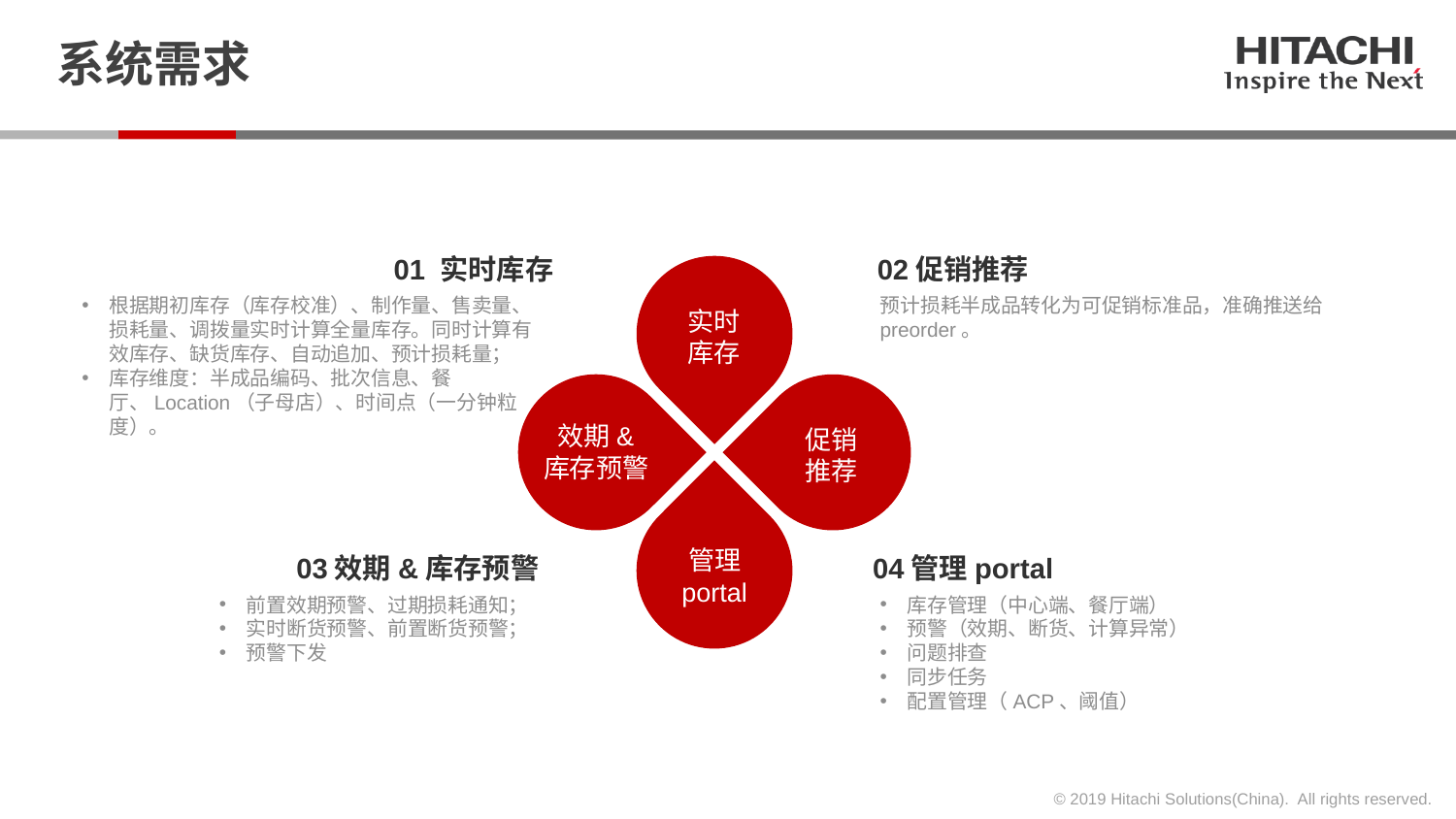

# 系统需求
01 实时库存
根据期初库存（库存校准）、制作量、售卖量、损耗量、调拨量实时计算全量库存。同时计算有效库存、缺货库存、自动追加、预计损耗量；
库存维度：半成品编码、批次信息、餐厅、Location（子母店）、时间点（一分钟粒度）。
02促销推荐
预计损耗半成品转化为可促销标准品，准确推送给preorder。

实时
库存
效期&
库存预警
促销
推荐
管理
portal
03效期&库存预警
前置效期预警、过期损耗通知；
实时断货预警、前置断货预警；
预警下发
04管理portal
库存管理（中心端、餐厅端）
预警（效期、断货、计算异常）
问题排查
同步任务
配置管理（ACP、阈值）